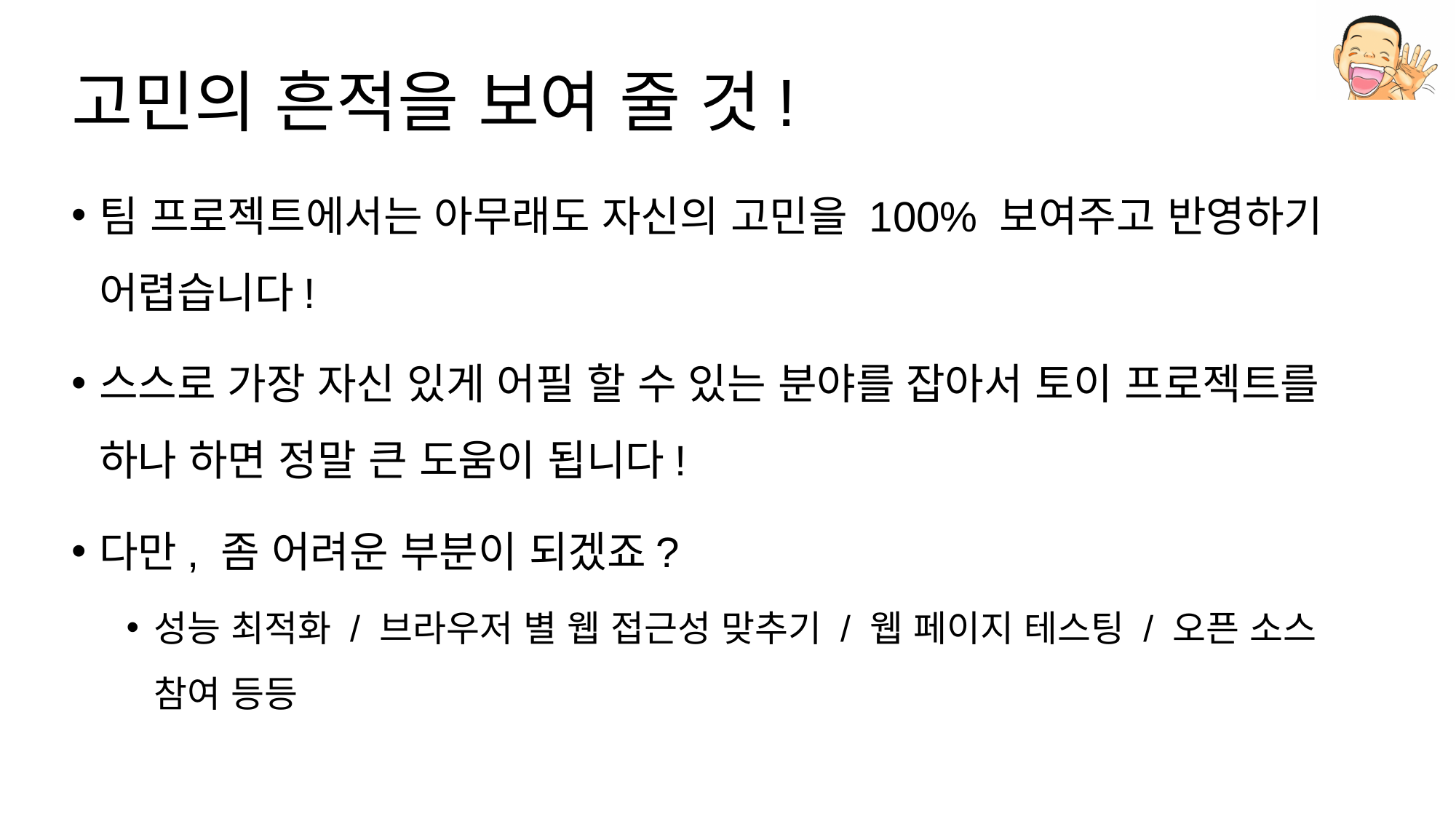

# 고민의 흔적을 보여 줄 것!
팀 프로젝트에서는 아무래도 자신의 고민을 100% 보여주고 반영하기 어렵습니다!
스스로 가장 자신 있게 어필 할 수 있는 분야를 잡아서 토이 프로젝트를 하나 하면 정말 큰 도움이 됩니다!
다만, 좀 어려운 부분이 되겠죠?
성능 최적화 / 브라우저 별 웹 접근성 맞추기 / 웹 페이지 테스팅 / 오픈 소스 참여 등등